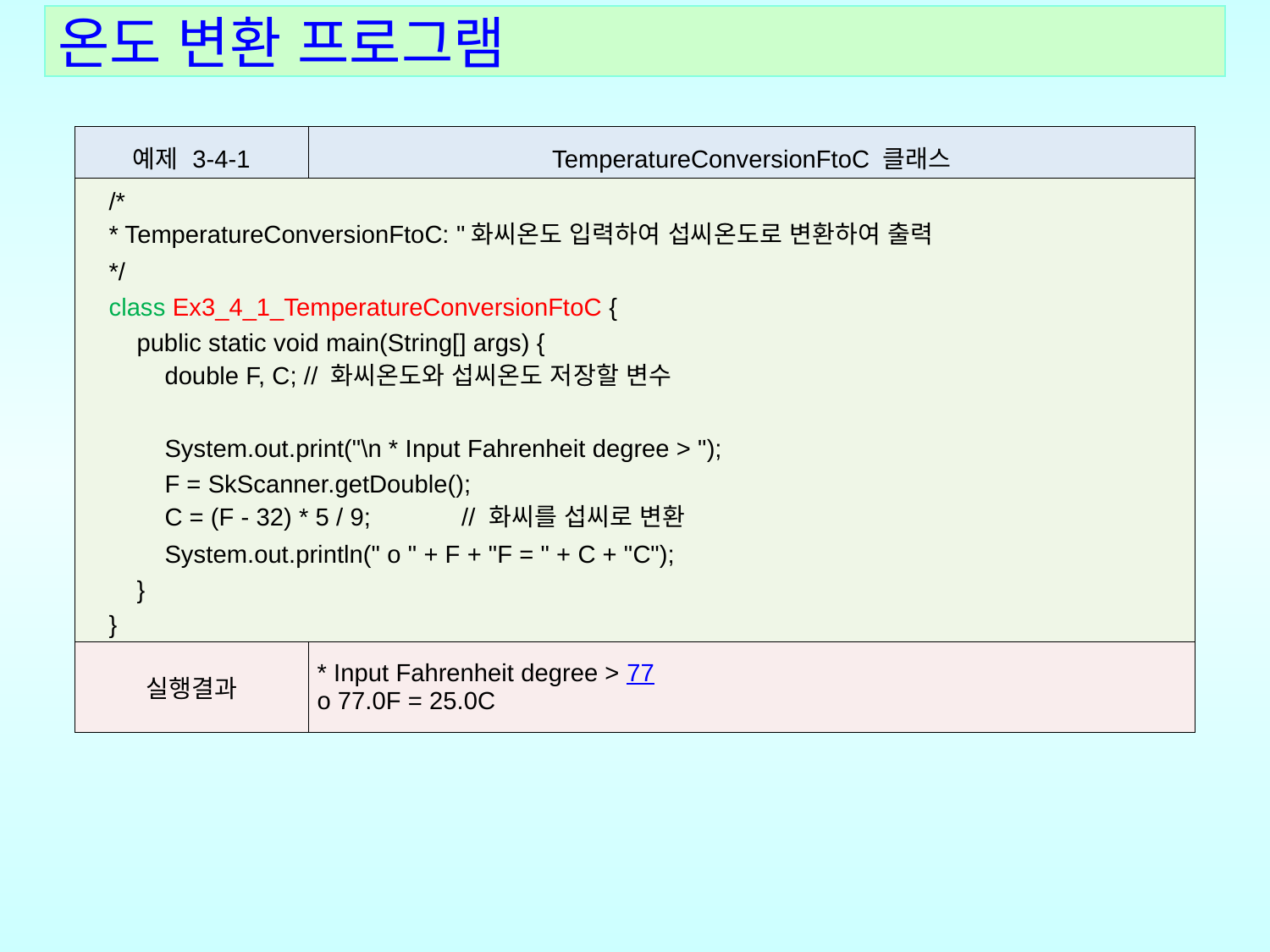

온도 변환 프로그램
| 예제 3-4-1 | TemperatureConversionFtoC 클래스 |
| --- | --- |
| /\* \* TemperatureConversionFtoC: "화씨온도 입력하여 섭씨온도로 변환하여 출력 \*/ class Ex3\_4\_1\_TemperatureConversionFtoC { public static void main(String[] args) { double F, C; // 화씨온도와 섭씨온도 저장할 변수 System.out.print("\n \* Input Fahrenheit degree > "); F = SkScanner.getDouble(); C = (F - 32) \* 5 / 9; // 화씨를 섭씨로 변환 System.out.println(" o " + F + "F = " + C + "C"); } } |  |
| 실행결과 | \* Input Fahrenheit degree > 77 o 77.0F = 25.0C |